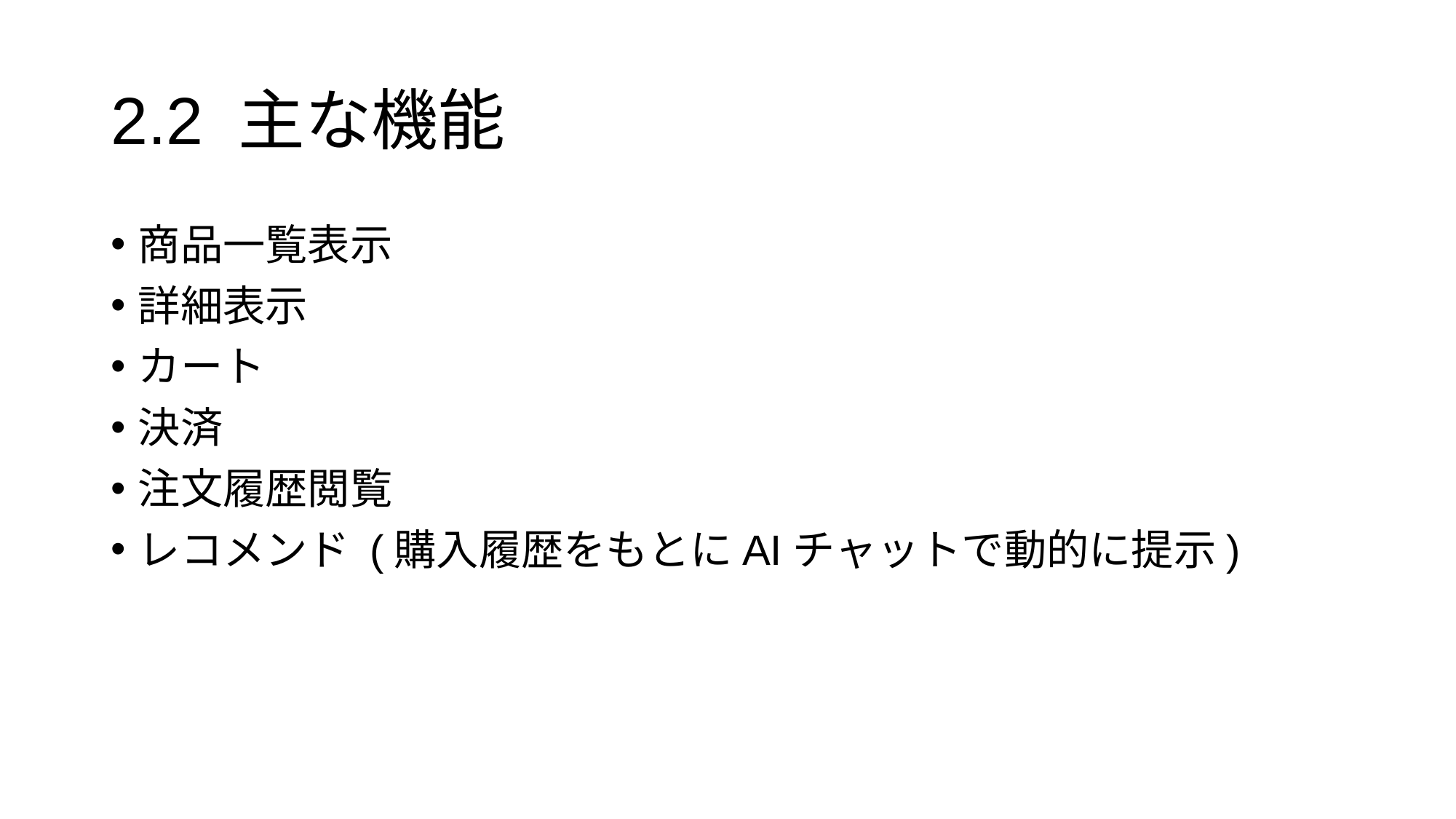

# 2.2 主な機能
商品一覧表示
詳細表示
カート
決済
注文履歴閲覧
レコメンド (購入履歴をもとにAIチャットで動的に提示)